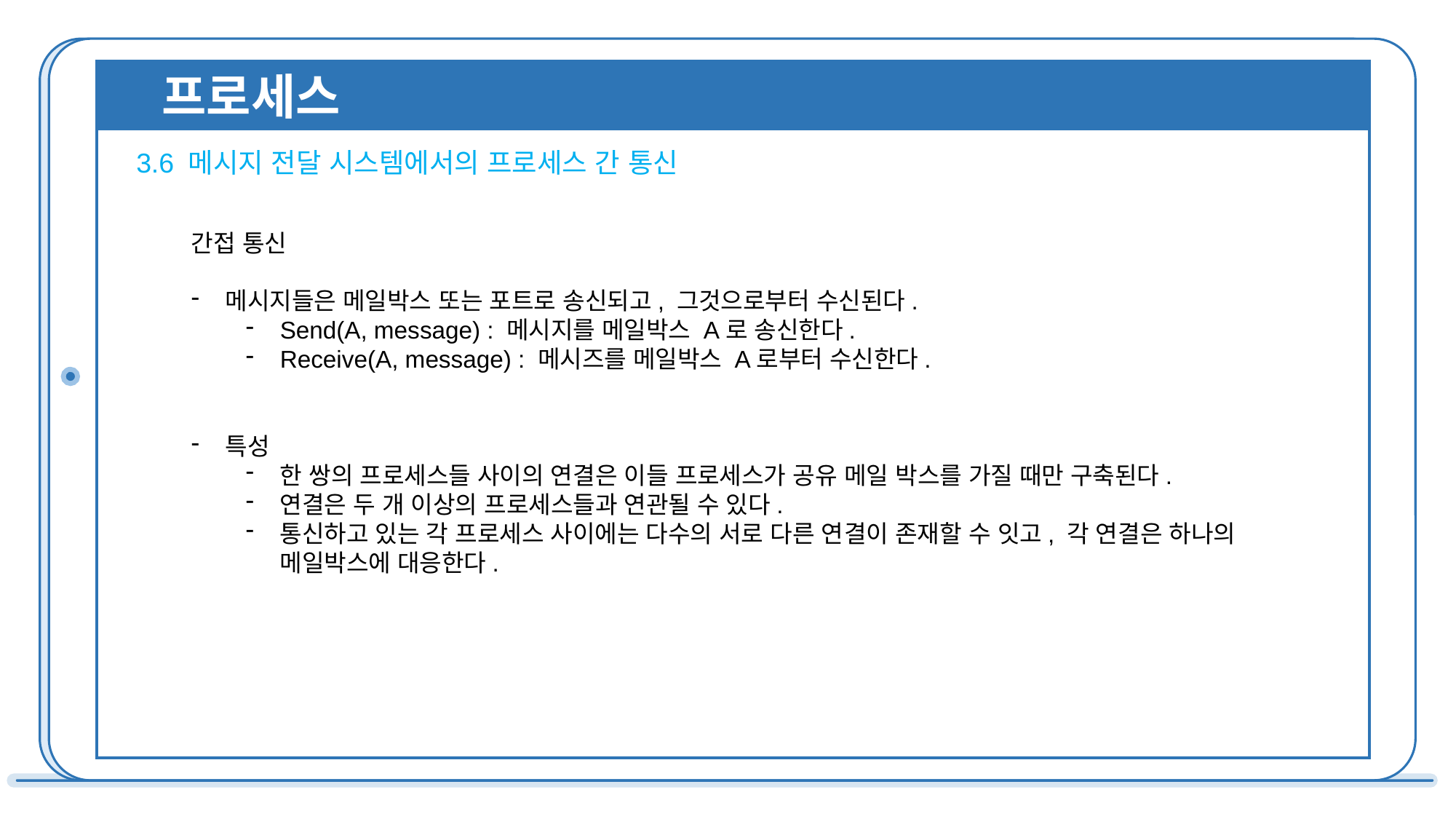

프로세스

3.6 메시지 전달 시스템에서의 프로세스 간 통신
간접 통신

메시지들은 메일박스 또는 포트로 송신되고, 그것으로부터 수신된다.
Send(A, message) : 메시지를 메일박스 A로 송신한다.
Receive(A, message) : 메시즈를 메일박스 A로부터 수신한다.

특성
한 쌍의 프로세스들 사이의 연결은 이들 프로세스가 공유 메일 박스를 가질 때만 구축된다.
연결은 두 개 이상의 프로세스들과 연관될 수 있다.
통신하고 있는 각 프로세스 사이에는 다수의 서로 다른 연결이 존재할 수 잇고, 각 연결은 하나의 메일박스에 대응한다.